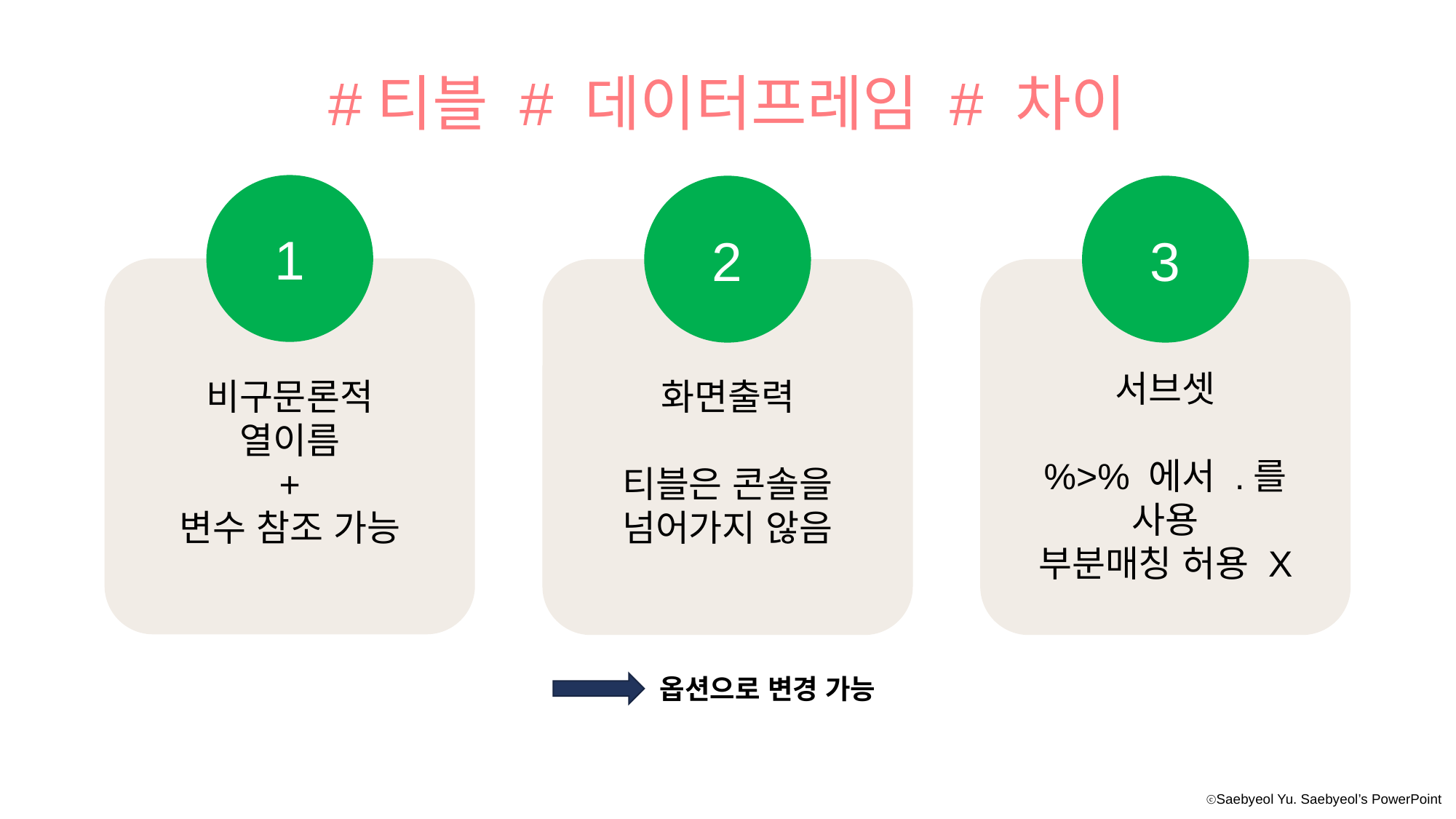

#티블 # 데이터프레임 # 차이
1

2

3

서브셋

%>% 에서 .를 사용
부분매칭 허용 X
비구문론적
열이름
+
변수 참조 가능
화면출력

티블은 콘솔을
넘어가지 않음
옵션으로 변경 가능